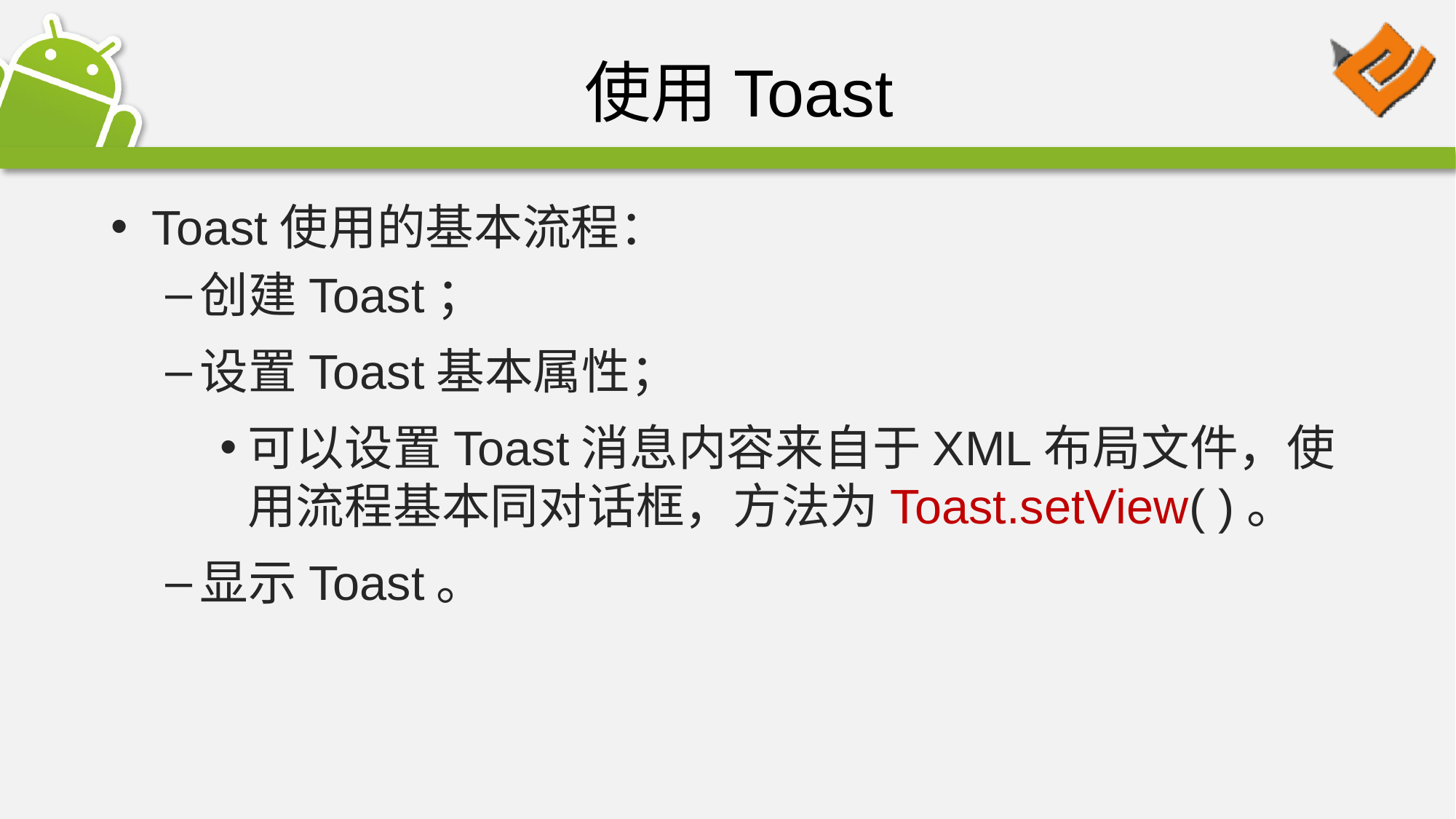

# 使用Toast
Toast使用的基本流程：
创建Toast；
设置Toast基本属性；
可以设置Toast消息内容来自于XML布局文件，使用流程基本同对话框，方法为Toast.setView( )。
显示Toast。